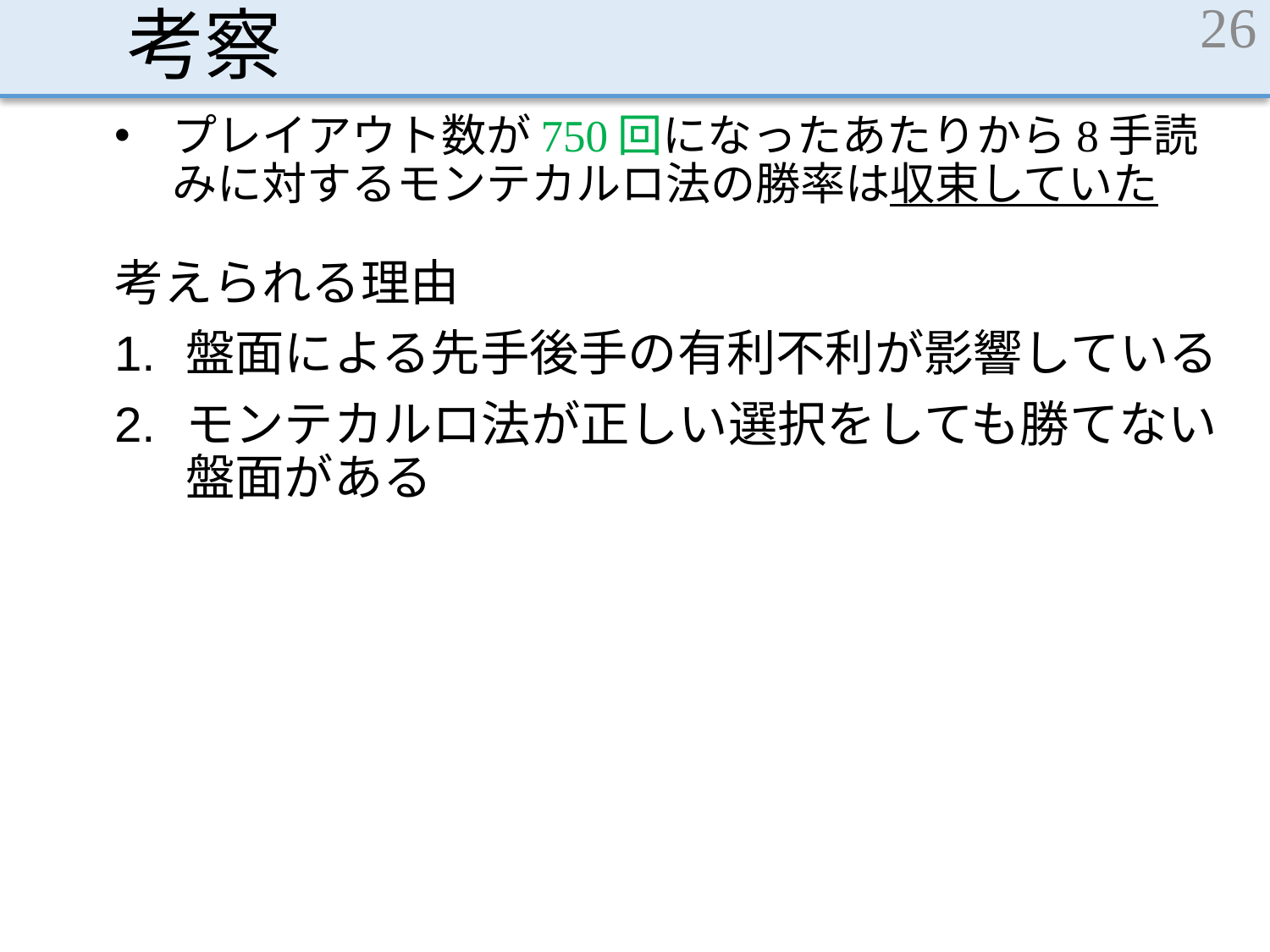

# 考察
26
プレイアウト数が750回になったあたりから8手読みに対するモンテカルロ法の勝率は収束していた
考えられる理由
盤面による先手後手の有利不利が影響している
モンテカルロ法が正しい選択をしても勝てない盤面がある